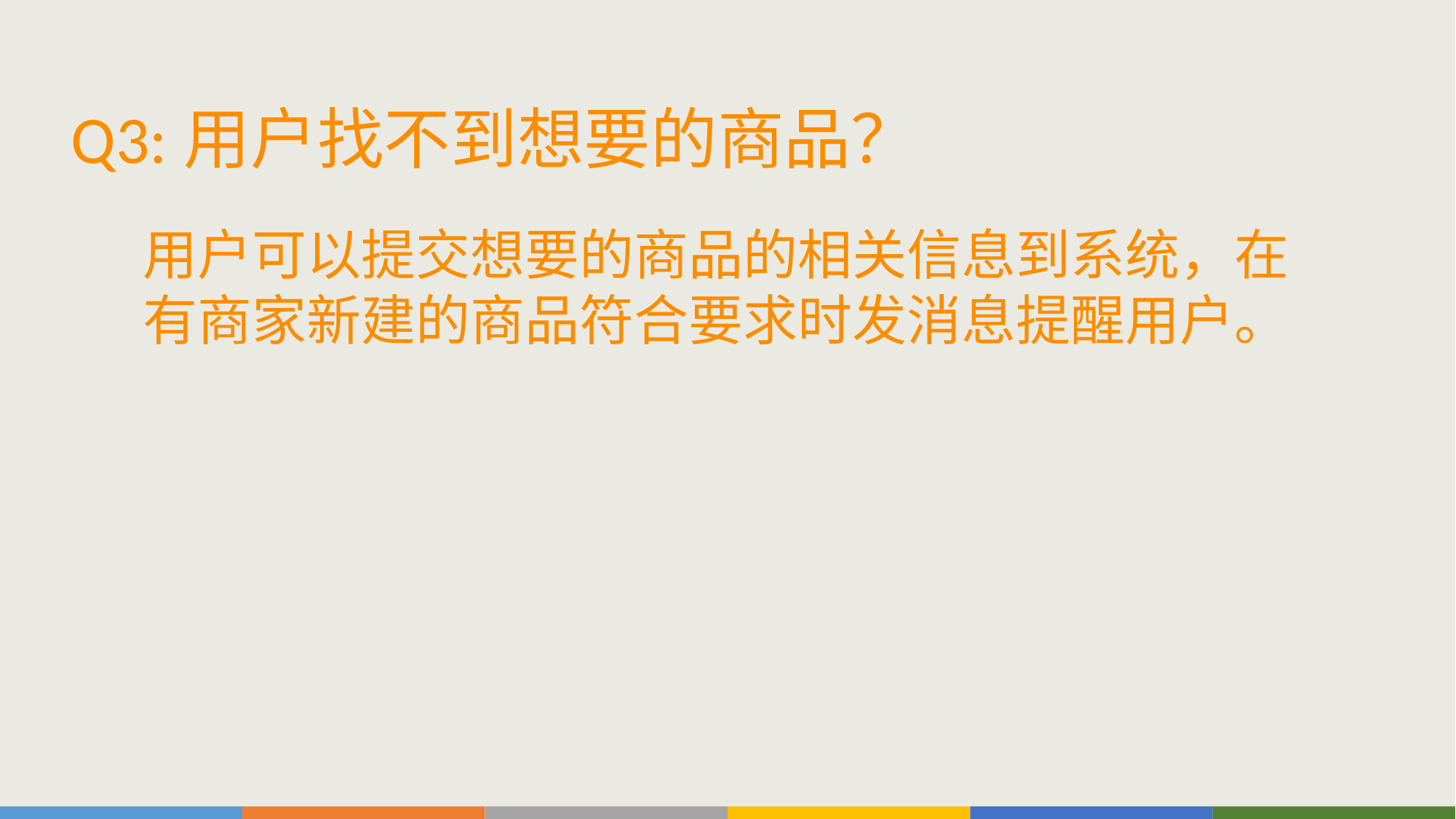

Q3:用户找不到想要的商品？
用户可以提交想要的商品的相关信息到系统，在有商家新建的商品符合要求时发消息提醒用户。